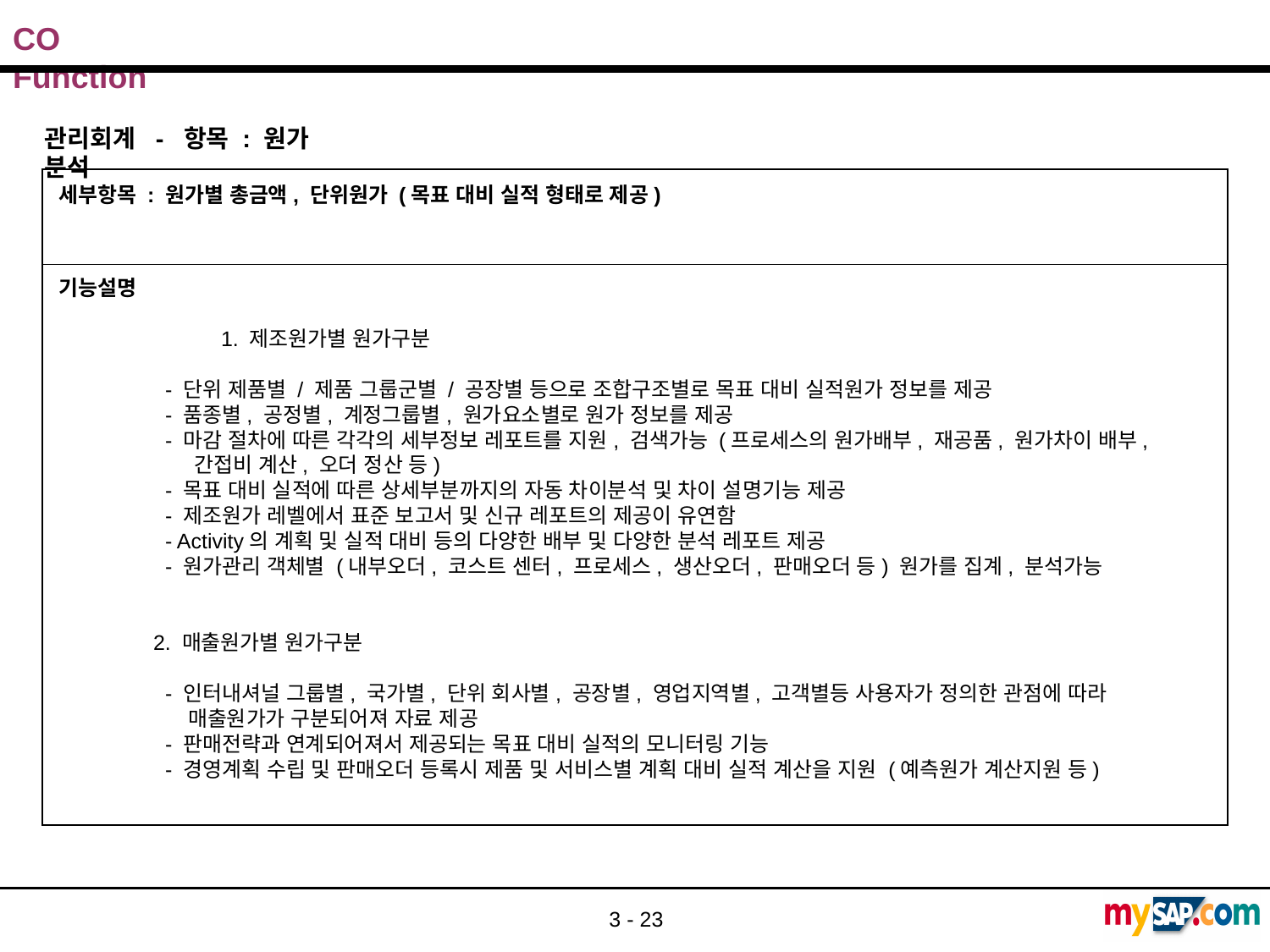

관리회계  -  항목 : 원가 분석

세부항목 : 원가별 총금액, 단위원가 (목표 대비 실적 형태로 제공)

기능설명

	      1. 제조원가별 원가구분

                  - 단위 제품별 / 제품 그룹군별 / 공장별 등으로 조합구조별로 목표 대비 실적원가 정보를 제공
                  - 품종별, 공정별, 계정그룹별, 원가요소별로 원가 정보를 제공
                  - 마감 절차에 따른 각각의 세부정보 레포트를 지원, 검색가능 (프로세스의 원가배부, 재공품, 원가차이 배부,
                      간접비 계산, 오더 정산 등)
                  - 목표 대비 실적에 따른 상세부분까지의 자동 차이분석 및 차이 설명기능 제공
                  - 제조원가 레벨에서 표준 보고서 및 신규 레포트의 제공이 유연함
                  - Activity의 계획 및 실적 대비 등의 다양한 배부 및 다양한 분석 레포트 제공
                  - 원가관리 객체별 (내부오더, 코스트 센터, 프로세스, 생산오더, 판매오더 등) 원가를 집계, 분석가능

                2. 매출원가별 원가구분

                  - 인터내셔널 그룹별, 국가별, 단위 회사별, 공장별, 영업지역별, 고객별등 사용자가 정의한 관점에 따라
                     매출원가가 구분되어져 자료 제공
                  - 판매전략과 연계되어져서 제공되는 목표 대비 실적의 모니터링 기능
                  - 경영계획 수립 및 판매오더 등록시 제품 및 서비스별 계획 대비 실적 계산을 지원 (예측원가 계산지원 등)